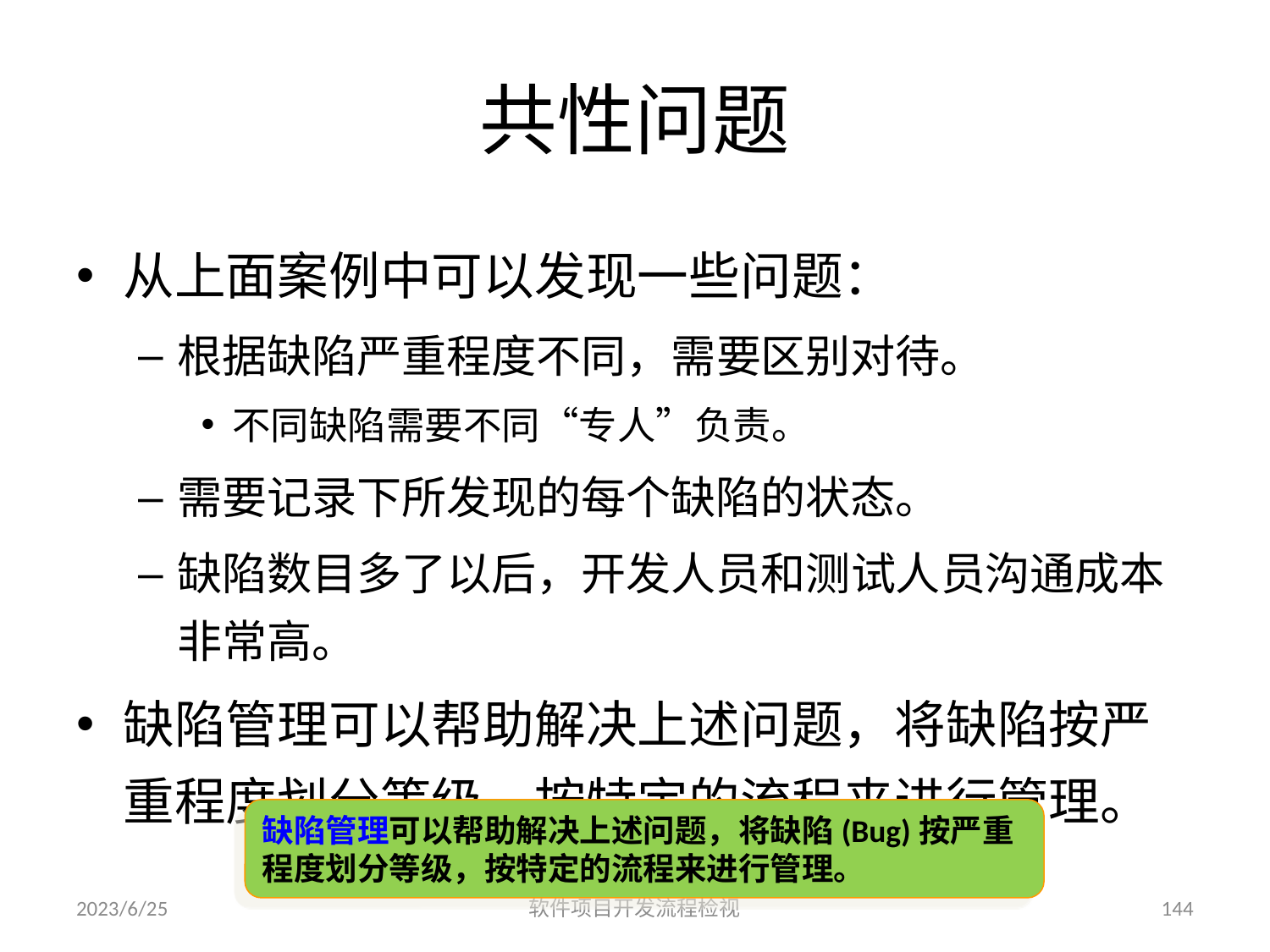

# 共性问题
从上面案例中可以发现一些问题：
根据缺陷严重程度不同，需要区别对待。
不同缺陷需要不同“专人”负责。
需要记录下所发现的每个缺陷的状态。
缺陷数目多了以后，开发人员和测试人员沟通成本非常高。
缺陷管理可以帮助解决上述问题，将缺陷按严重程度划分等级，按特定的流程来进行管理。
缺陷管理可以帮助解决上述问题，将缺陷(Bug)按严重程度划分等级，按特定的流程来进行管理。
2023/6/25
软件项目开发流程检视
144